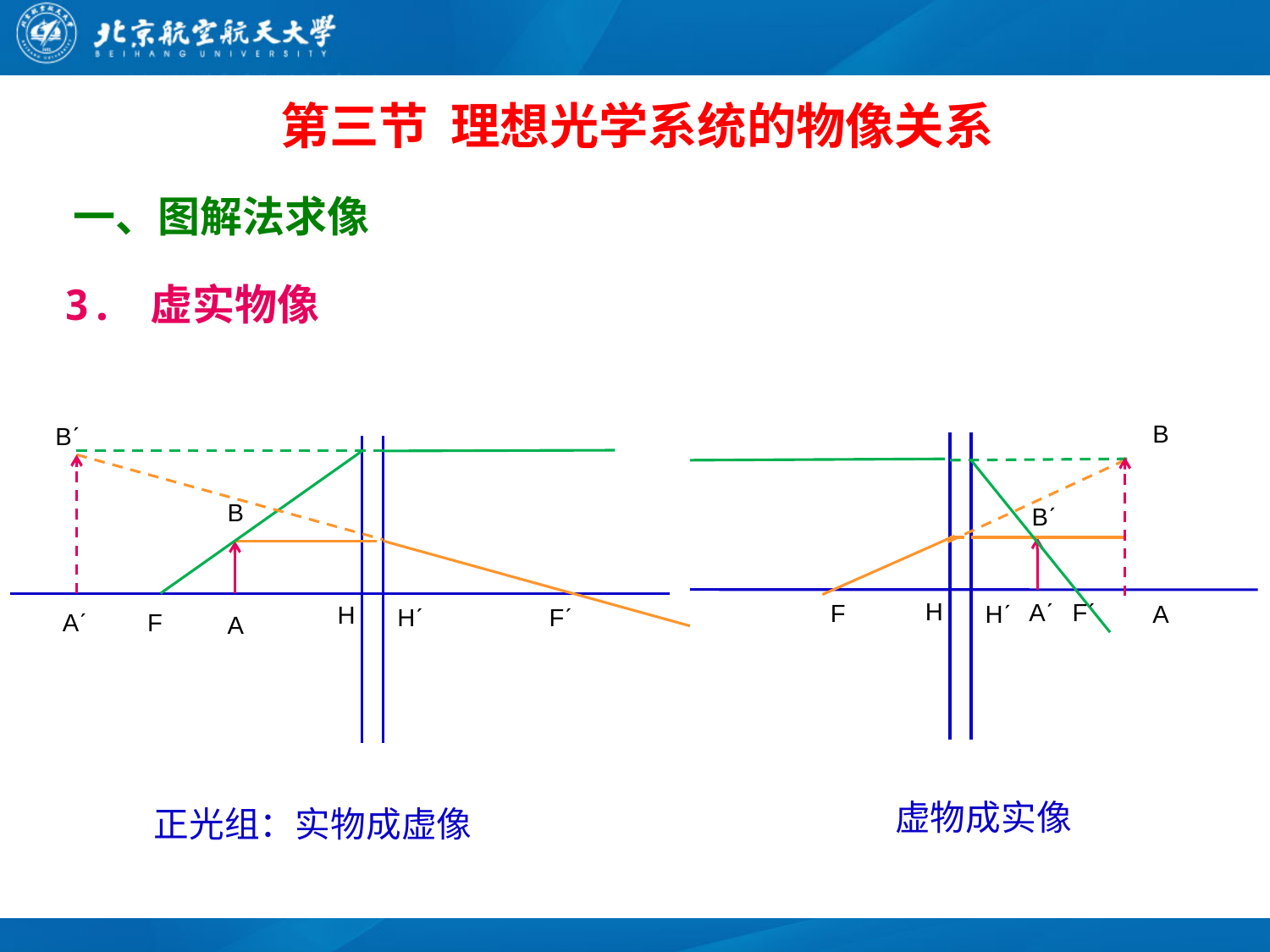

第三节  理想光学系统的物像关系

一、图解法求像
3. 虚实物像
B
Bˊ
B
Bˊ
H
Aˊ
Fˊ
F
Hˊ
A
H
Hˊ
Fˊ
Aˊ
F
A
虚物成实像
正光组：实物成虚像